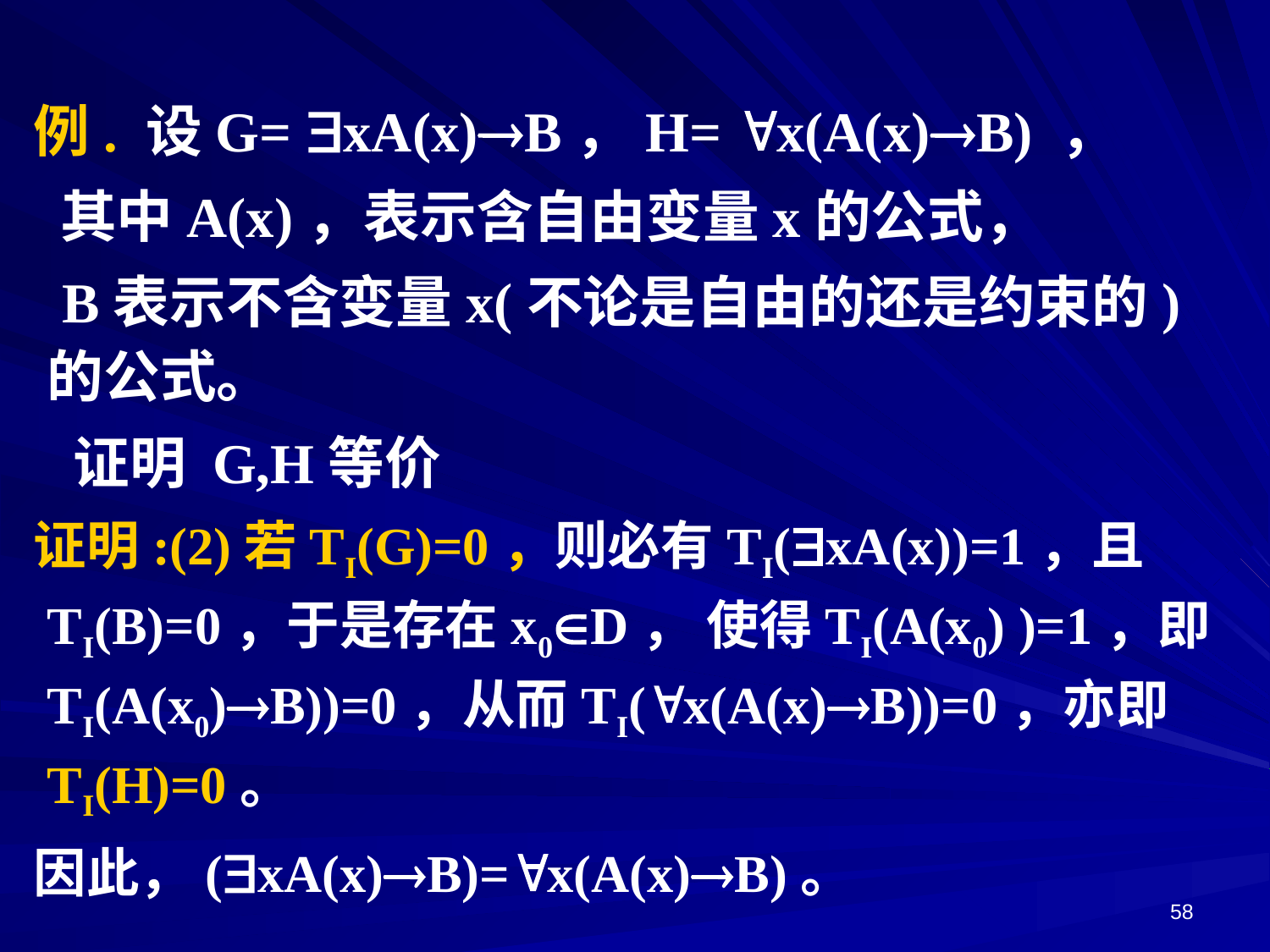

例. 设G= ∃xA(x)→B，H= ∀x(A(x)→B) ，
 其中A(x)，表示含自由变量x的公式，
  B表示不含变量x(不论是自由的还是约束的)的公式。
  证明 G,H等价
证明:(2)若TI(G)=0，则必有TI(∃xA(x))=1，且TI(B)=0，于是存在x0∈D， 使得TI(A(x0) )=1，即TI(A(x0)→B))=0，从而TI(∀x(A(x)→B))=0，亦即TI(H)=0。
因此，(∃xA(x)→B)=∀x(A(x)→B)。

58